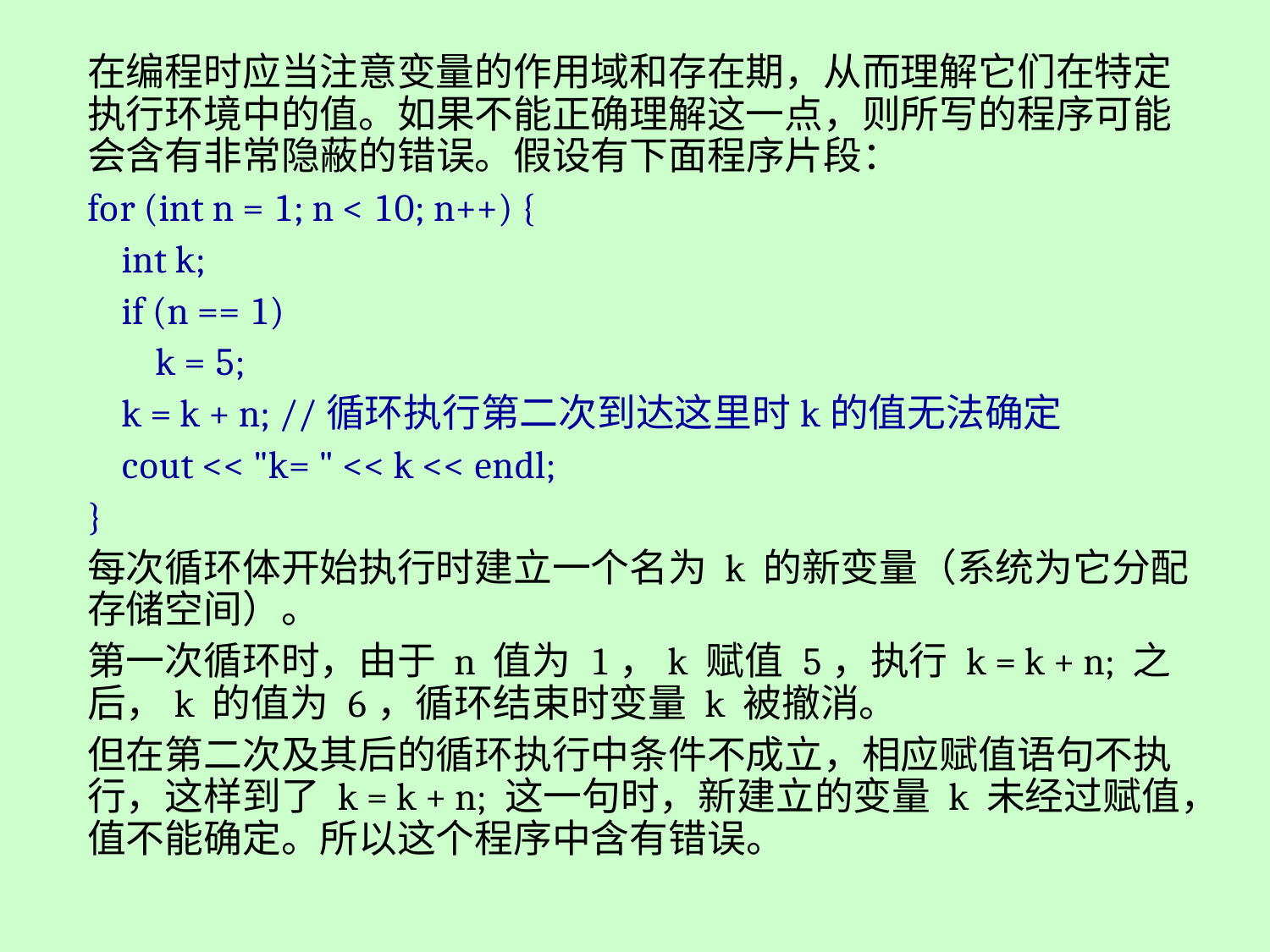

在编程时应当注意变量的作用域和存在期，从而理解它们在特定执行环境中的值。如果不能正确理解这一点，则所写的程序可能会含有非常隐蔽的错误。假设有下面程序片段：
for (int n = 1; n < 10; n++) {
    int k;
    if (n == 1)
        k = 5;
    k = k + n; //循环执行第二次到达这里时k的值无法确定
    cout << "k= " << k << endl;
}
每次循环体开始执行时建立一个名为 k 的新变量（系统为它分配存储空间）。
第一次循环时，由于 n 值为 1，k 赋值 5，执行 k = k + n; 之后，k 的值为 6，循环结束时变量 k 被撤消。
但在第二次及其后的循环执行中条件不成立，相应赋值语句不执行，这样到了 k = k + n; 这一句时，新建立的变量 k 未经过赋值，值不能确定。所以这个程序中含有错误。
43